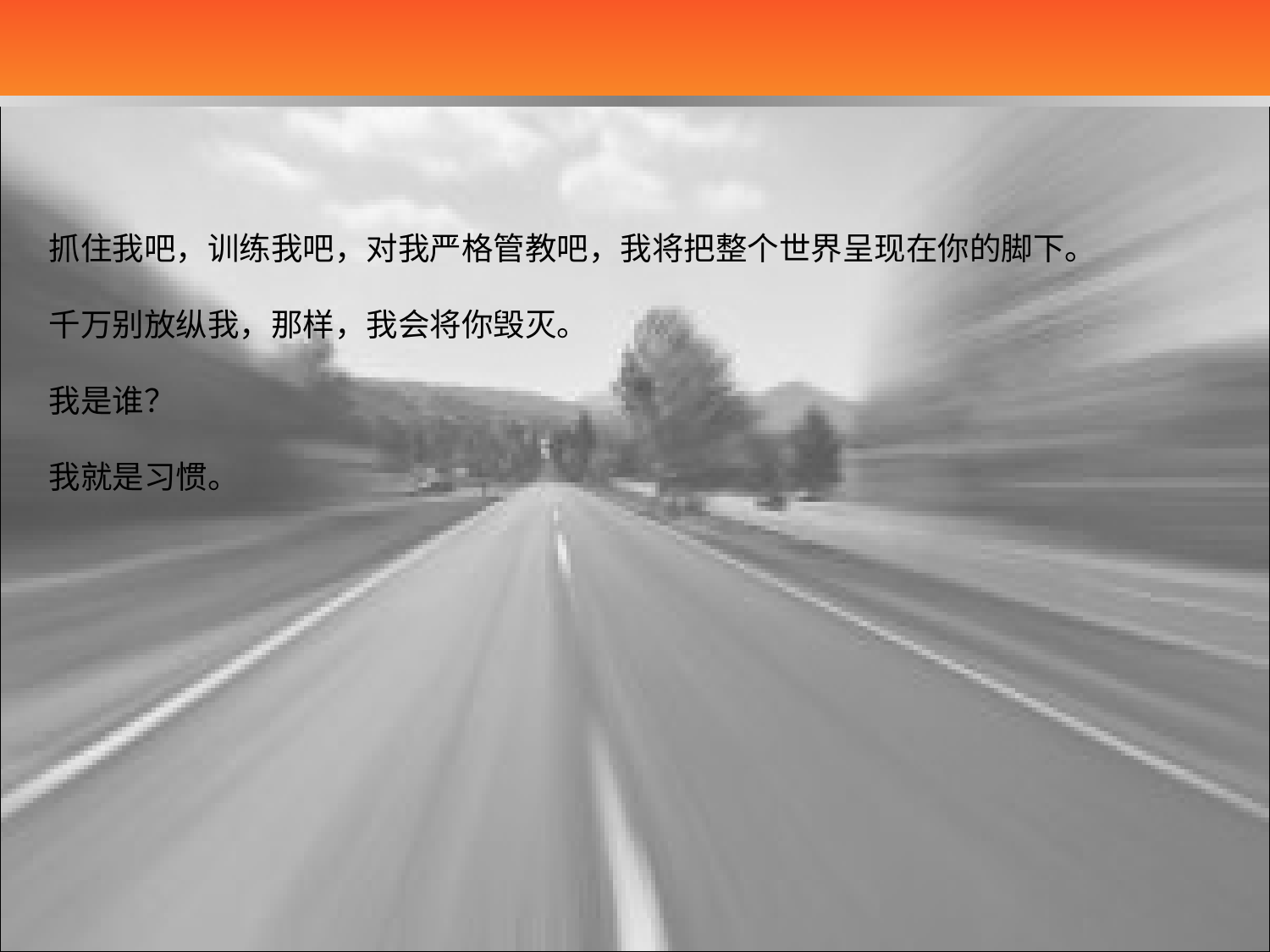

抓住我吧，训练我吧，对我严格管教吧，我将把整个世界呈现在你的脚下。

    千万别放纵我，那样，我会将你毁灭。

    我是谁？

    我就是习惯。